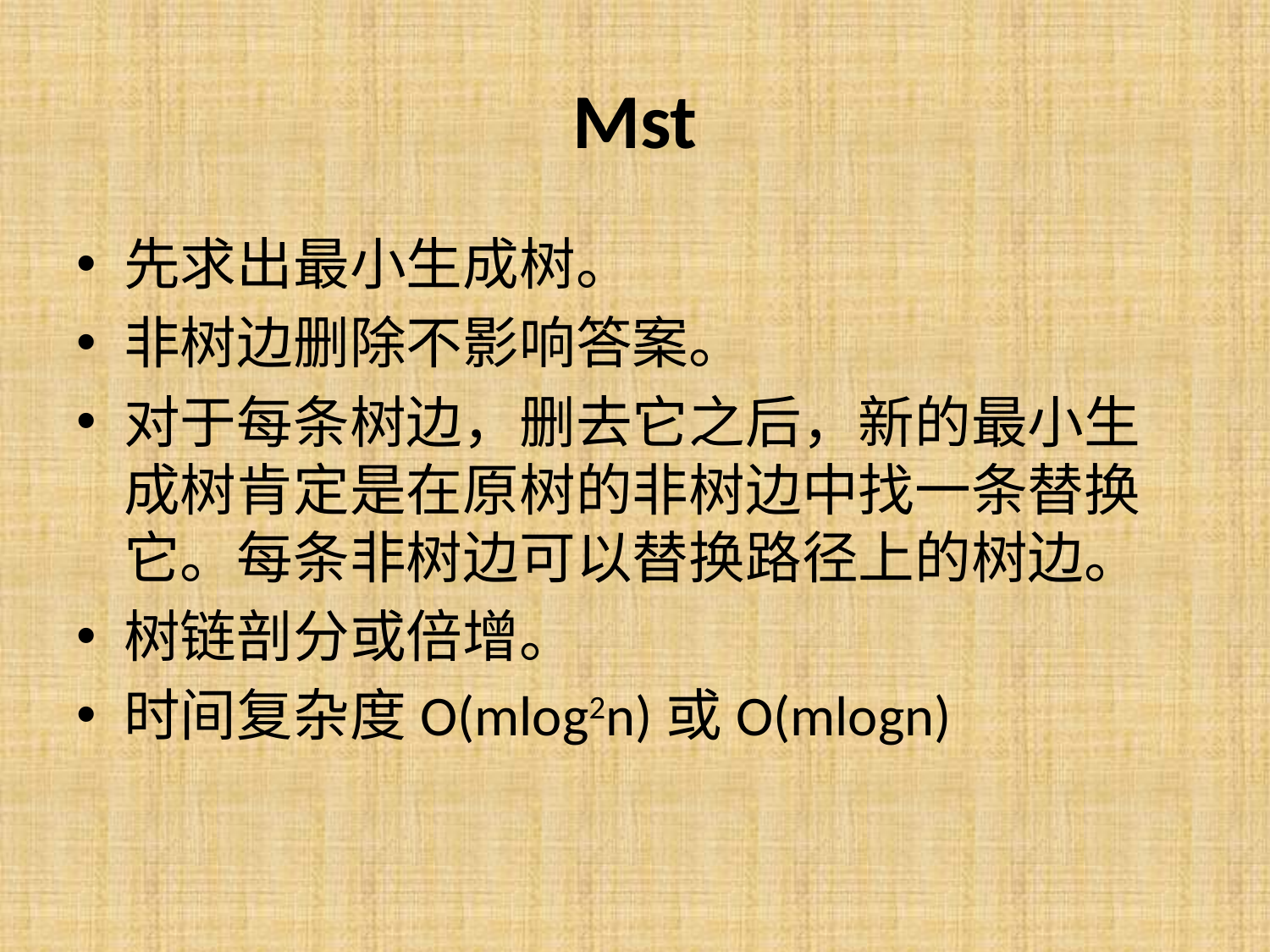

# Mst
先求出最小生成树。
非树边删除不影响答案。
对于每条树边，删去它之后，新的最小生成树肯定是在原树的非树边中找一条替换它。每条非树边可以替换路径上的树边。
树链剖分或倍增。
时间复杂度O(mlog2n)或O(mlogn)